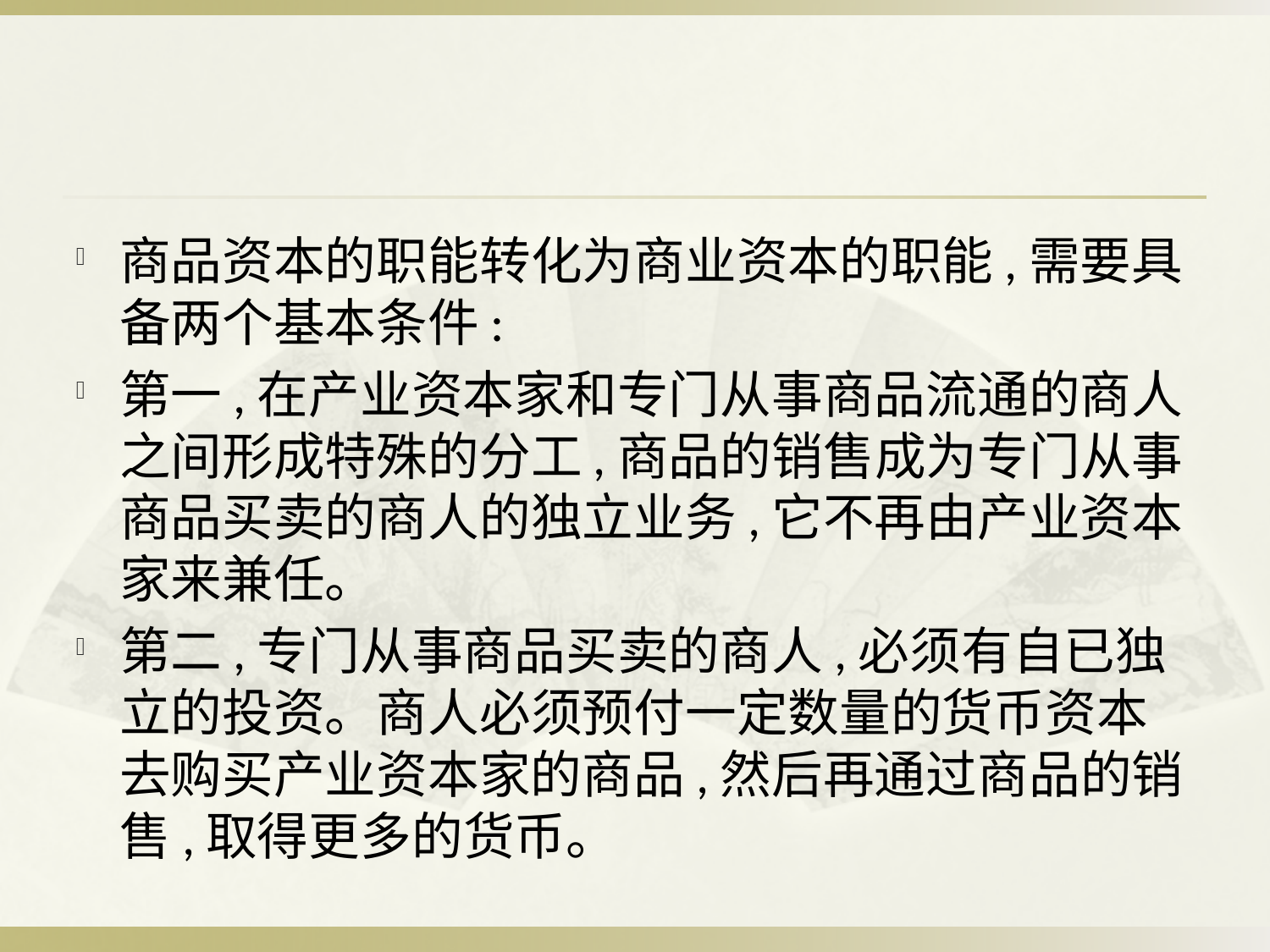

#
商品资本的职能转化为商业资本的职能,需要具备两个基本条件:
第一,在产业资本家和专门从事商品流通的商人之间形成特殊的分工,商品的销售成为专门从事商品买卖的商人的独立业务,它不再由产业资本家来兼任。
第二,专门从事商品买卖的商人,必须有自已独立的投资。商人必须预付一定数量的货币资本去购买产业资本家的商品,然后再通过商品的销售,取得更多的货币。